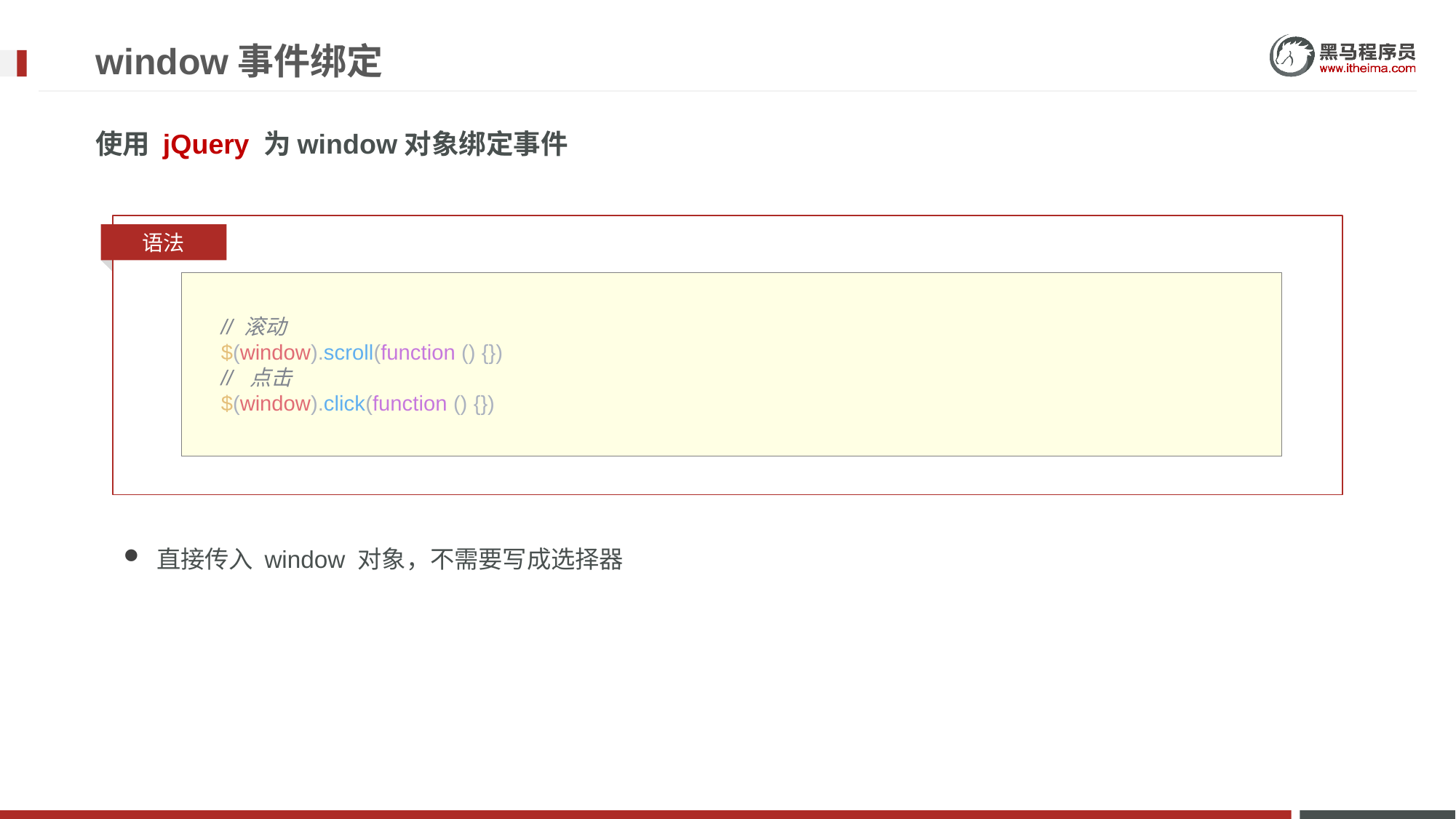

# window事件绑定
使用 jQuery 为window对象绑定事件

语法

      // 滚动
      $(window).scroll(function () {})
      //  点击
      $(window).click(function () {})
直接传入 window 对象，不需要写成选择器